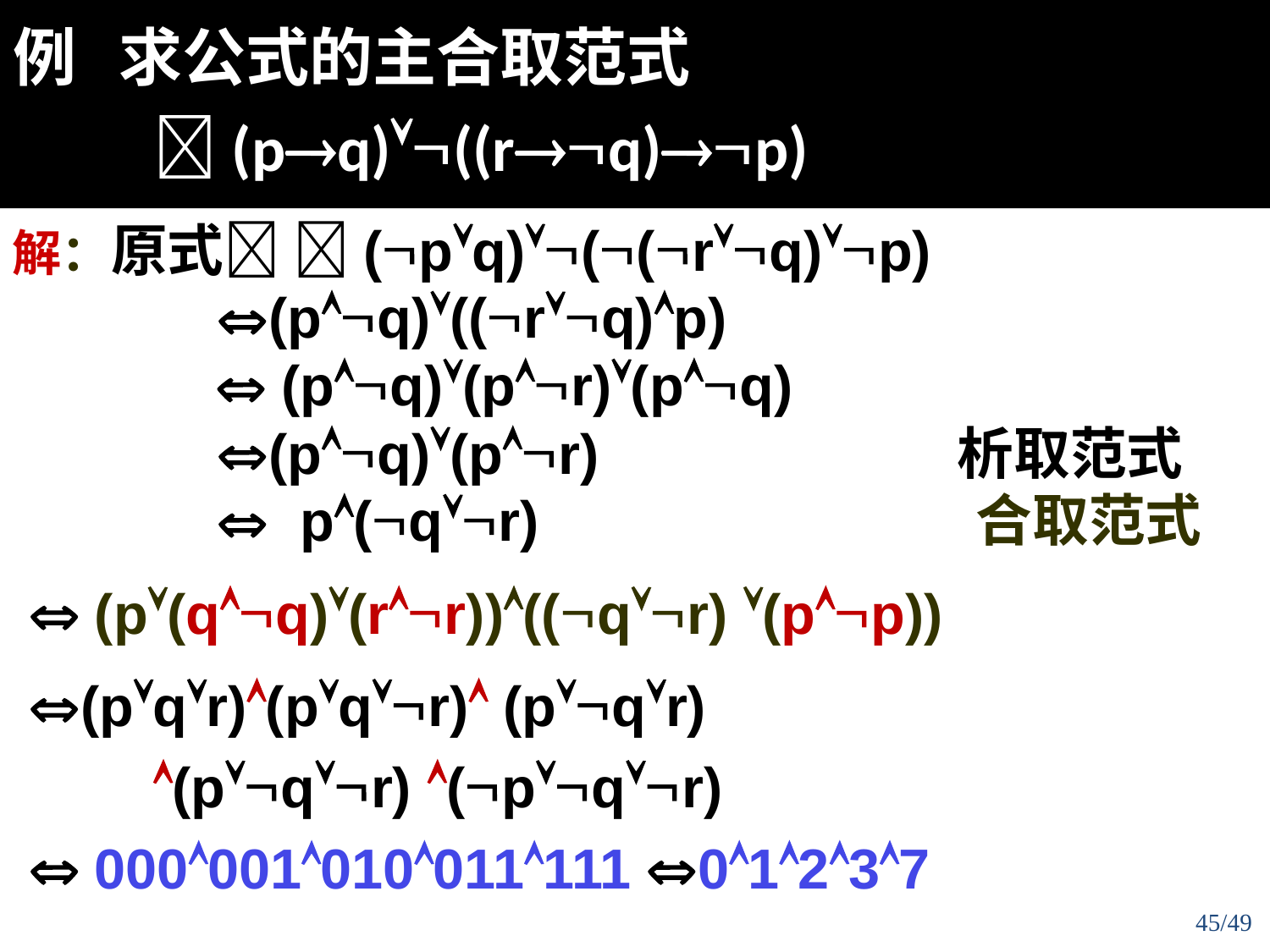

例   求公式的主合取范式
        ¬(p→q)∨¬((r→¬q)→¬p)
解：原式⇔ ¬(¬p∨q)∨¬(¬(¬r∨¬q)∨¬p)
             ⇔(p∧¬q)∨((¬r∨¬q)∧p)
             ⇔ (p∧¬q)∨(p∧¬r)∨(p∧¬q)
             ⇔(p∧¬q)∨(p∧¬r)                      析取范式
             ⇔  p∧(¬q∨¬r)                           合取范式
 ⇔ (p∨(q∧¬q)∨(r∧¬r))∧((¬q∨¬r) ∨(p∧¬p))
 ⇔(p∨q∨r)∧(p∨q∨¬r)∧ (p∨¬q∨r)
         ∧(p∨¬q∨¬r) ∧(¬p∨¬q∨¬r)
 ⇔ 000∧001∧010∧011∧111 ⇔0∧1∧2∧3∧7
45/49